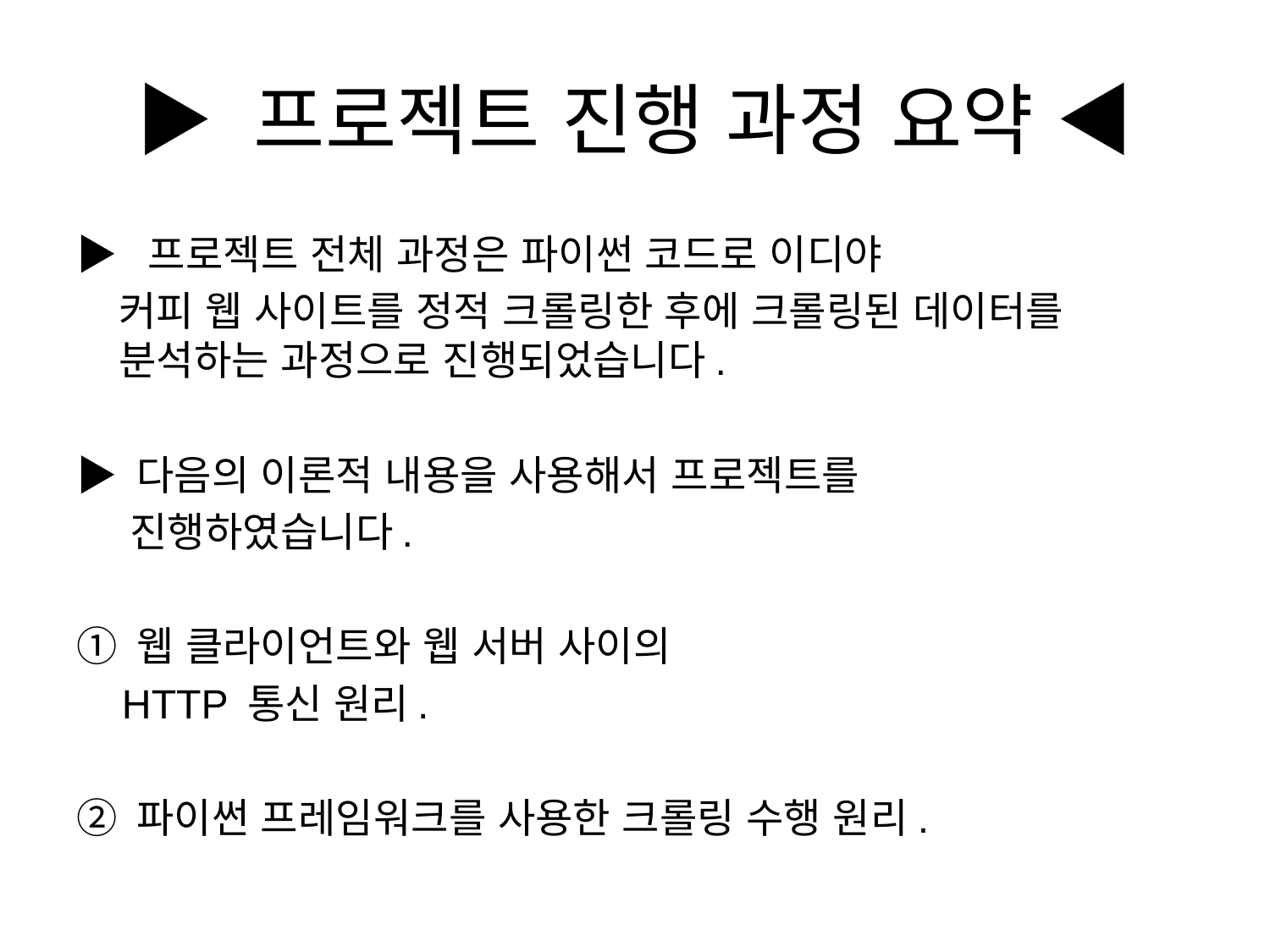

# ▶ 프로젝트 진행 과정 요약 ◀
▶  프로젝트 전체 과정은 파이썬 코드로 이디야
   커피 웹 사이트를 정적 크롤링한 후에 크롤링된 데이터를 분석하는 과정으로 진행되었습니다.

▶ 다음의 이론적 내용을 사용해서 프로젝트를
    진행하였습니다.

① 웹 클라이언트와 웹 서버 사이의
    HTTP 통신 원리.

② 파이썬 프레임워크를 사용한 크롤링 수행 원리.